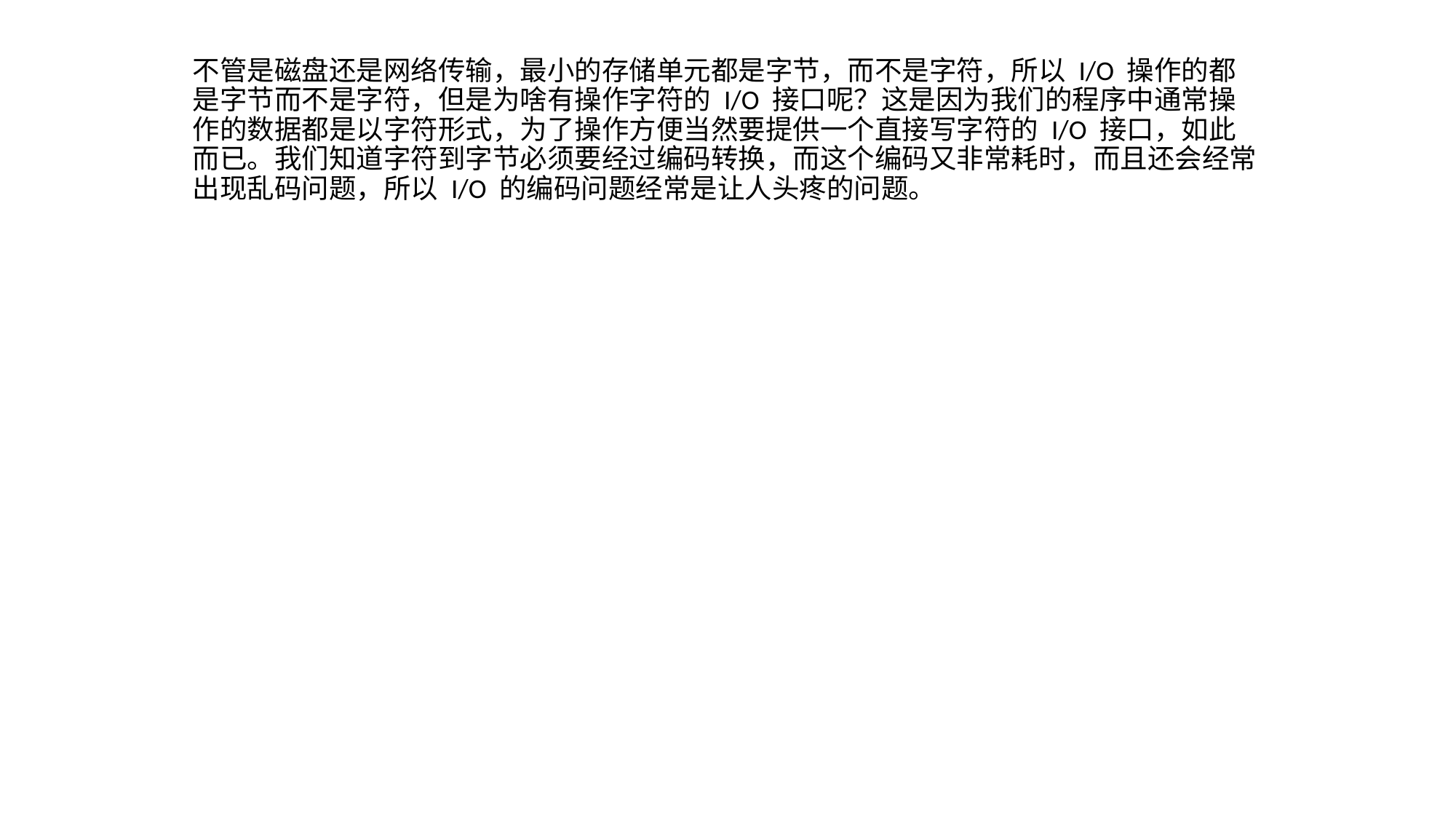

不管是磁盘还是网络传输，最小的存储单元都是字节，而不是字符，所以 I/O 操作的都是字节而不是字符，但是为啥有操作字符的 I/O 接口呢？这是因为我们的程序中通常操作的数据都是以字符形式，为了操作方便当然要提供一个直接写字符的 I/O 接口，如此而已。我们知道字符到字节必须要经过编码转换，而这个编码又非常耗时，而且还会经常出现乱码问题，所以 I/O 的编码问题经常是让人头疼的问题。